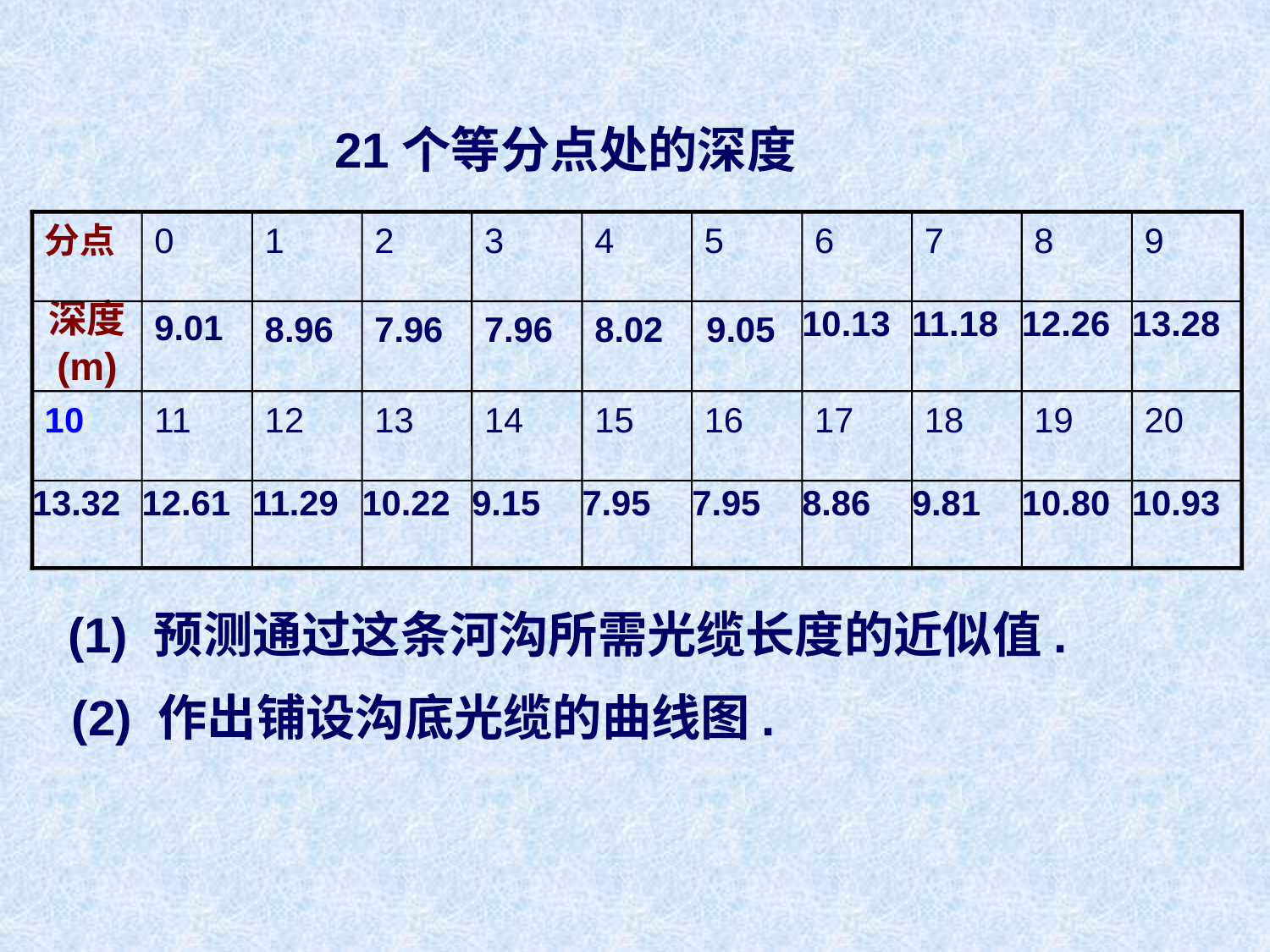

21个等分点处的深度
分点

0

1

2

3

4

5

6

7

8

9

9.01
深度
(m)

8.96
7.96
7.96
8.02
9.05
10.13
11.18
12.26
13.28

10

11
12
13
14
15
16
17
18
19
20

13.32

12.61
11.29
10.22
9.15
7.95
7.95
8.86
9.81
10.80
10.93

(1) 预测通过这条河沟所需光缆长度的近似值.
(2) 作出铺设沟底光缆的曲线图.